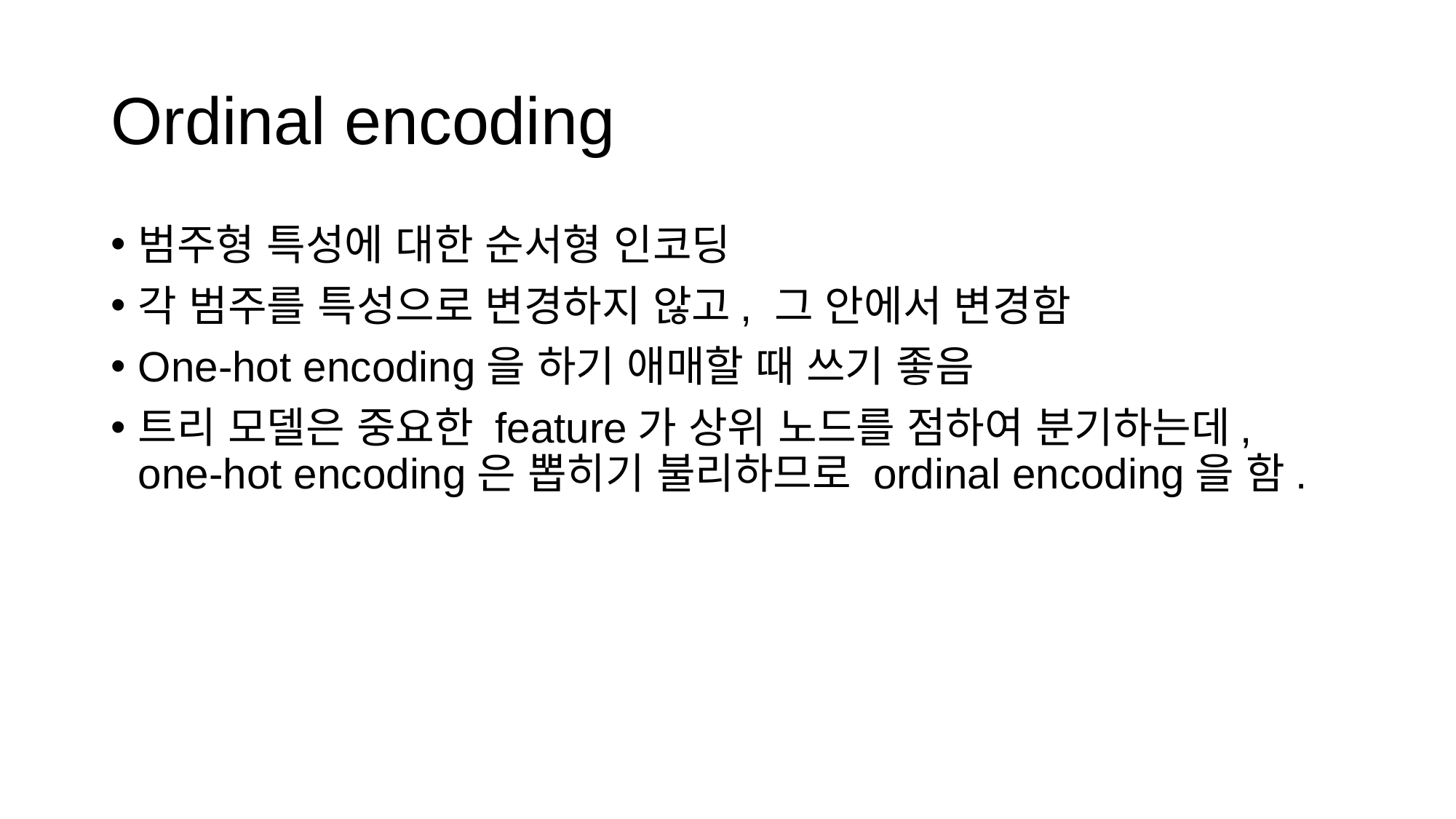

# Ordinal encoding
범주형 특성에 대한 순서형 인코딩
각 범주를 특성으로 변경하지 않고, 그 안에서 변경함
One-hot encoding을 하기 애매할 때 쓰기 좋음
트리 모델은 중요한 feature가 상위 노드를 점하여 분기하는데, one-hot encoding은 뽑히기 불리하므로 ordinal encoding을 함.